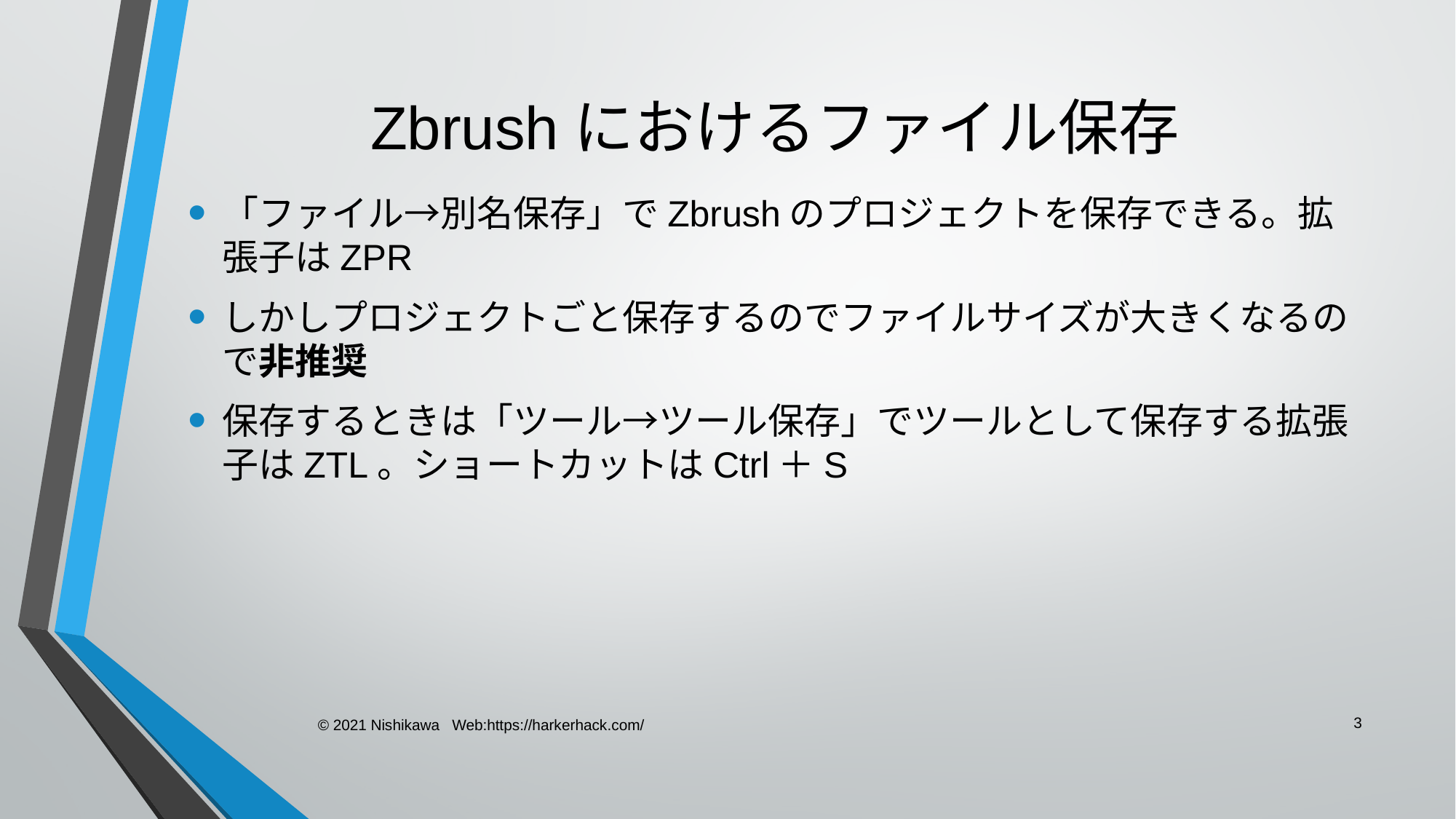

# Zbrushにおけるファイル保存
「ファイル→別名保存」でZbrushのプロジェクトを保存できる。拡張子はZPR
しかしプロジェクトごと保存するのでファイルサイズが大きくなるので非推奨
保存するときは「ツール→ツール保存」でツールとして保存する拡張子はZTL。ショートカットはCtrl＋S

3
© 2021 Nishikawa   Web:https://harkerhack.com/